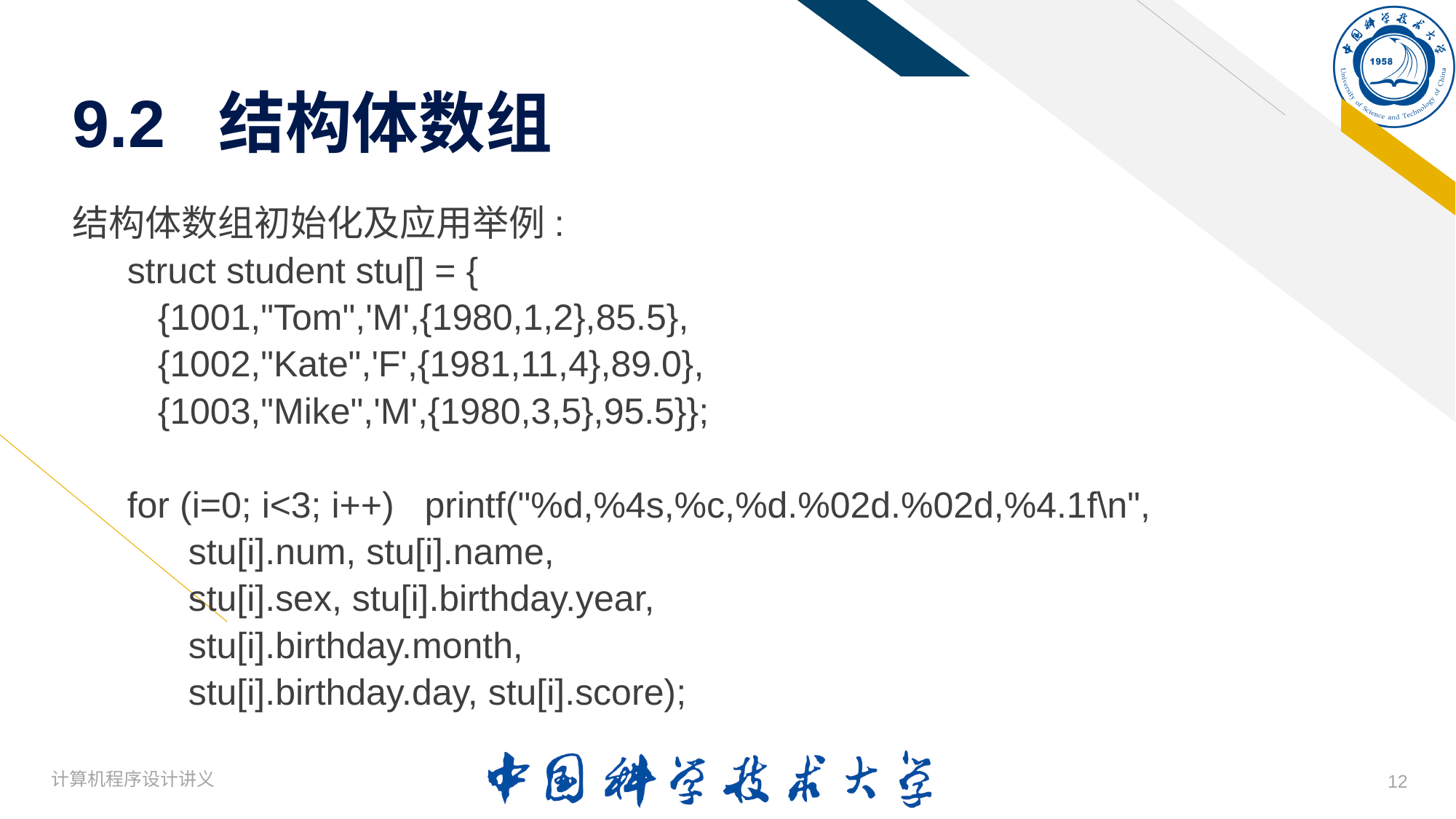

# 9.2  结构体数组
结构体数组初始化及应用举例:
struct student stu[] = {
   {1001,"Tom",'M',{1980,1,2},85.5},
   {1002,"Kate",'F',{1981,11,4},89.0},
   {1003,"Mike",'M',{1980,3,5},95.5}};

for (i=0; i<3; i++)   printf("%d,%4s,%c,%d.%02d.%02d,%4.1f\n",
      stu[i].num, stu[i].name,
      stu[i].sex, stu[i].birthday.year,
      stu[i].birthday.month,
      stu[i].birthday.day, stu[i].score);

计算机程序设计讲义
12